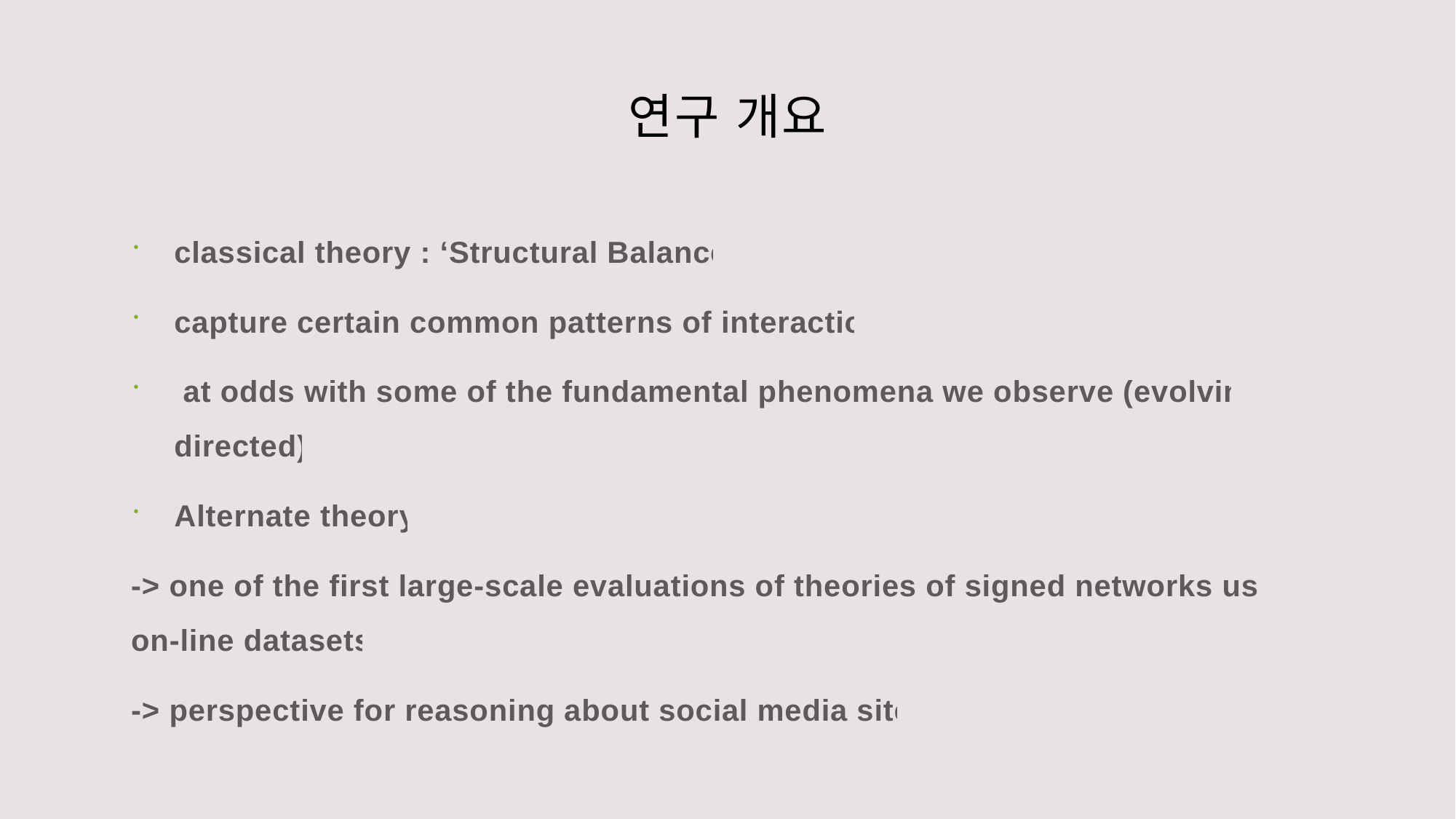

# 연구 개요
classical theory : ‘Structural Balance’
capture certain common patterns of interaction
 at odds with some of the fundamental phenomena we observe (evolving, directed)
Alternate theory
-> one of the first large-scale evaluations of theories of signed networks using on-line datasets
-> perspective for reasoning about social media sites